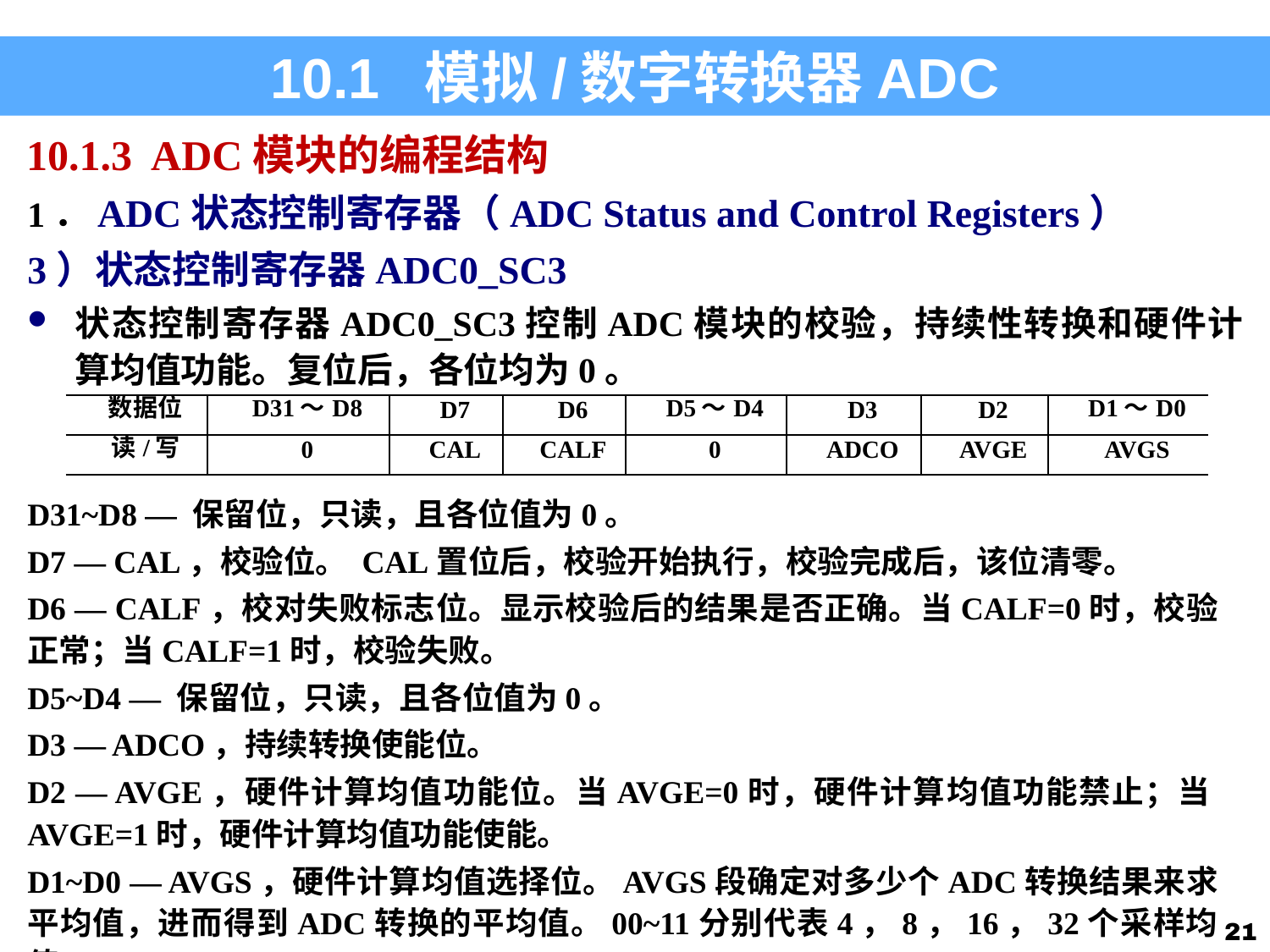

10.1  模拟/数字转换器ADC
10.1.3  ADC模块的编程结构
1．ADC状态控制寄存器（ADC Status and Control Registers）
3）状态控制寄存器ADC0_SC3
状态控制寄存器ADC0_SC3控制ADC模块的校验，持续性转换和硬件计算均值功能。复位后，各位均为0。
| 数据位 | D31～D8 | D7 | D6 | D5～D4 | D3 | D2 | D1～D0 |
| --- | --- | --- | --- | --- | --- | --- | --- |
| 读/写 | 0 | CAL | CALF | 0 | ADCO | AVGE | AVGS |
D31~D8 — 保留位，只读，且各位值为0。
D7 — CAL，校验位。 CAL置位后，校验开始执行，校验完成后，该位清零。
D6 — CALF，校对失败标志位。显示校验后的结果是否正确。当CALF=0时，校验正常；当CALF=1时，校验失败。
D5~D4 — 保留位，只读，且各位值为0。
D3 — ADCO，持续转换使能位。
D2 — AVGE，硬件计算均值功能位。当AVGE=0时，硬件计算均值功能禁止；当AVGE=1时，硬件计算均值功能使能。
D1~D0 — AVGS，硬件计算均值选择位。AVGS段确定对多少个ADC转换结果来求平均值，进而得到ADC转换的平均值。00~11分别代表4，8，16，32个采样均值。
21